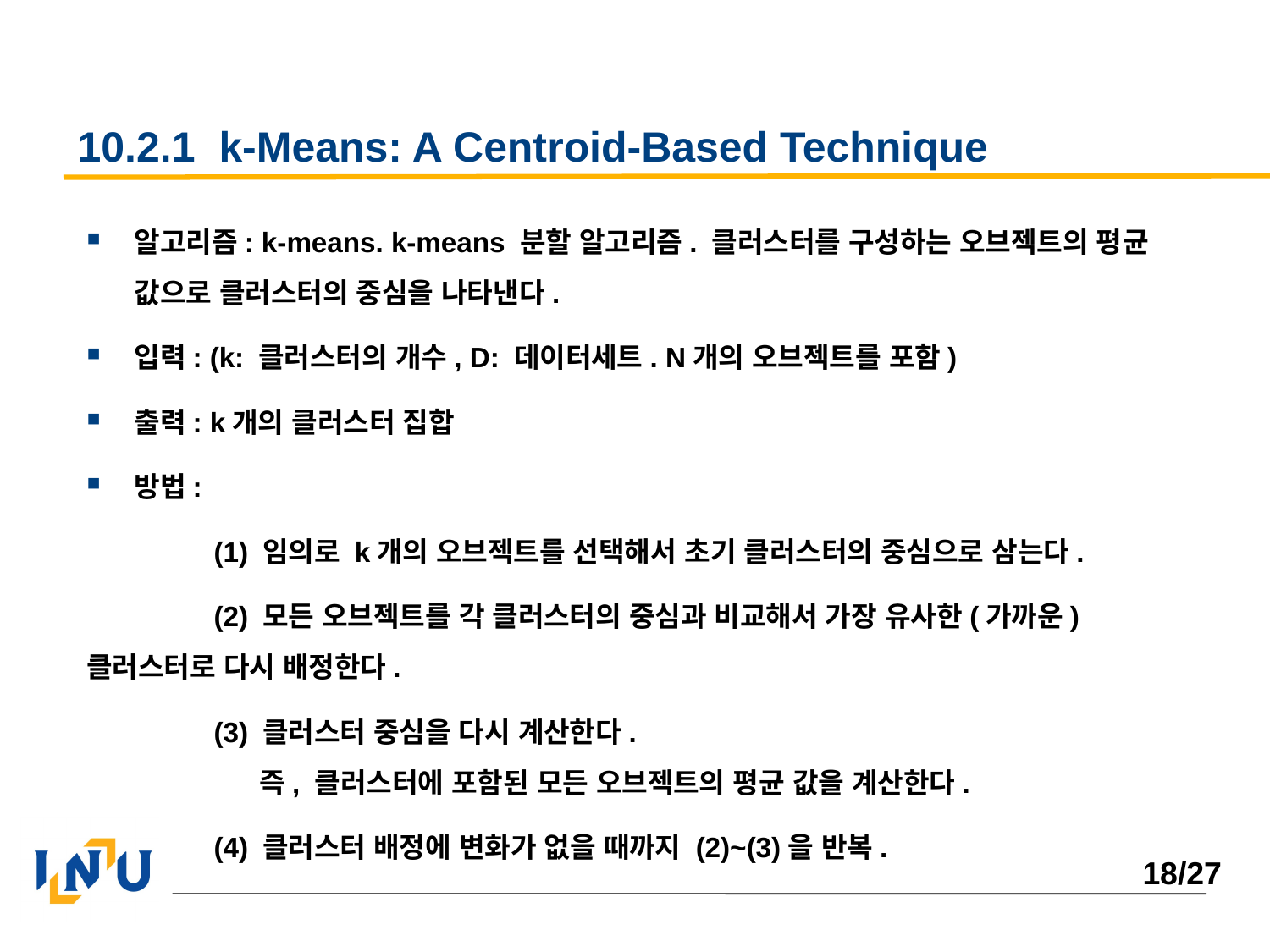

# 10.2.1  k-Means: A Centroid-Based Technique
알고리즘: k-means. k-means 분할 알고리즘. 클러스터를 구성하는 오브젝트의 평균 값으로 클러스터의 중심을 나타낸다.
입력: (k: 클러스터의 개수, D: 데이터세트. N개의 오브젝트를 포함)
출력: k개의 클러스터 집합
방법:
	(1) 임의로 k개의 오브젝트를 선택해서 초기 클러스터의 중심으로 삼는다.
	(2) 모든 오브젝트를 각 클러스터의 중심과 비교해서 가장 유사한(가까운) 	     클러스터로 다시 배정한다.
	(3) 클러스터 중심을 다시 계산한다.                                                                   	     즉, 클러스터에 포함된 모든 오브젝트의 평균 값을 계산한다.
	(4) 클러스터 배정에 변화가 없을 때까지 (2)~(3)을 반복.